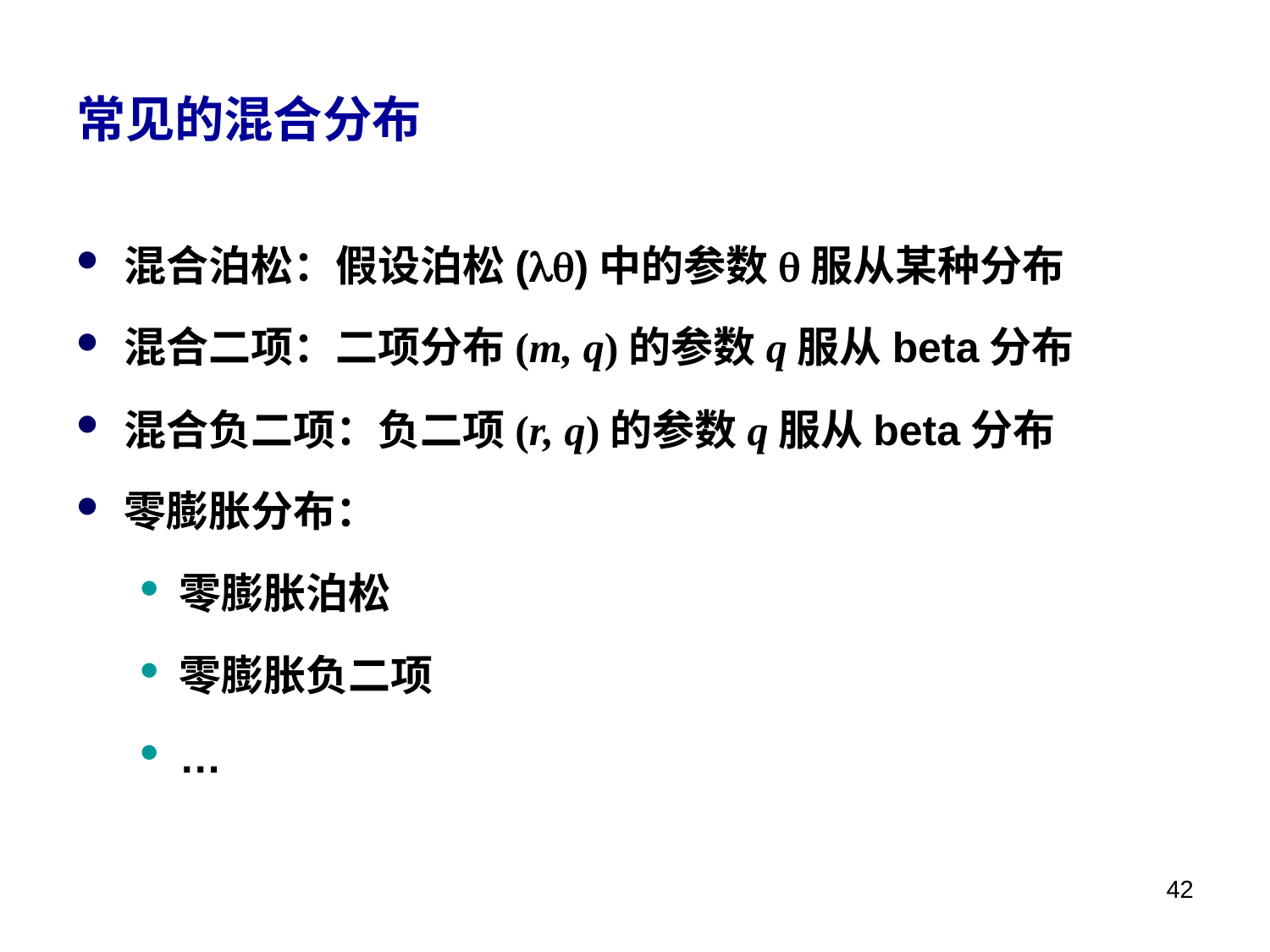

# 常见的混合分布
混合泊松：假设泊松(λθ)中的参数θ服从某种分布
混合二项：二项分布(m, q)的参数q服从beta分布
混合负二项：负二项(r, q)的参数q服从beta分布
零膨胀分布：
零膨胀泊松
零膨胀负二项
…
42